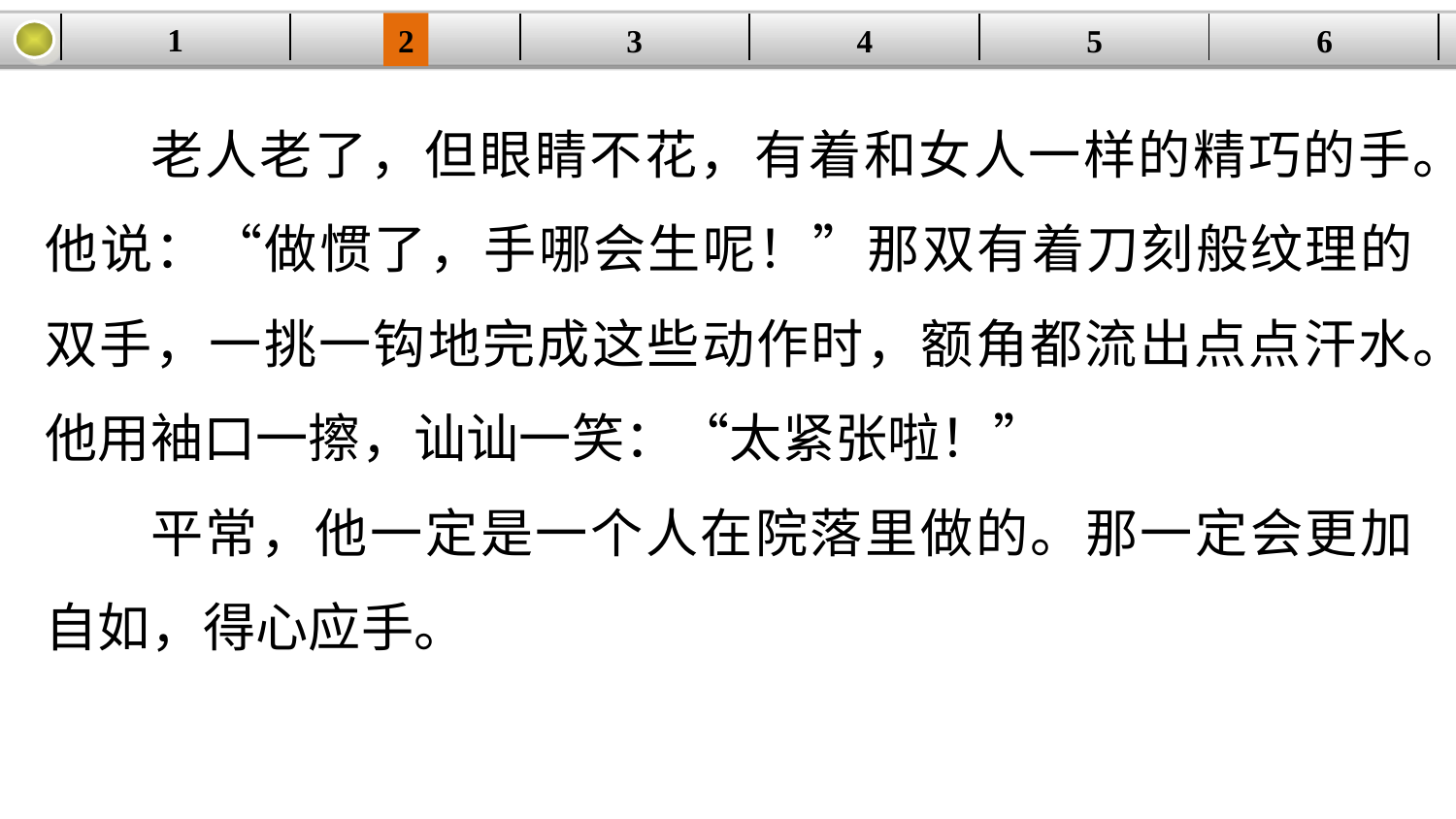

1
2
3
4
|  |  |  |  |  |  |
| --- | --- | --- | --- | --- | --- |
5
6

老人老了，但眼睛不花，有着和女人一样的精巧的手。他说：“做惯了，手哪会生呢！”那双有着刀刻般纹理的双手，一挑一钩地完成这些动作时，额角都流出点点汗水。他用袖口一擦，讪讪一笑：“太紧张啦！”
平常，他一定是一个人在院落里做的。那一定会更加自如，得心应手。